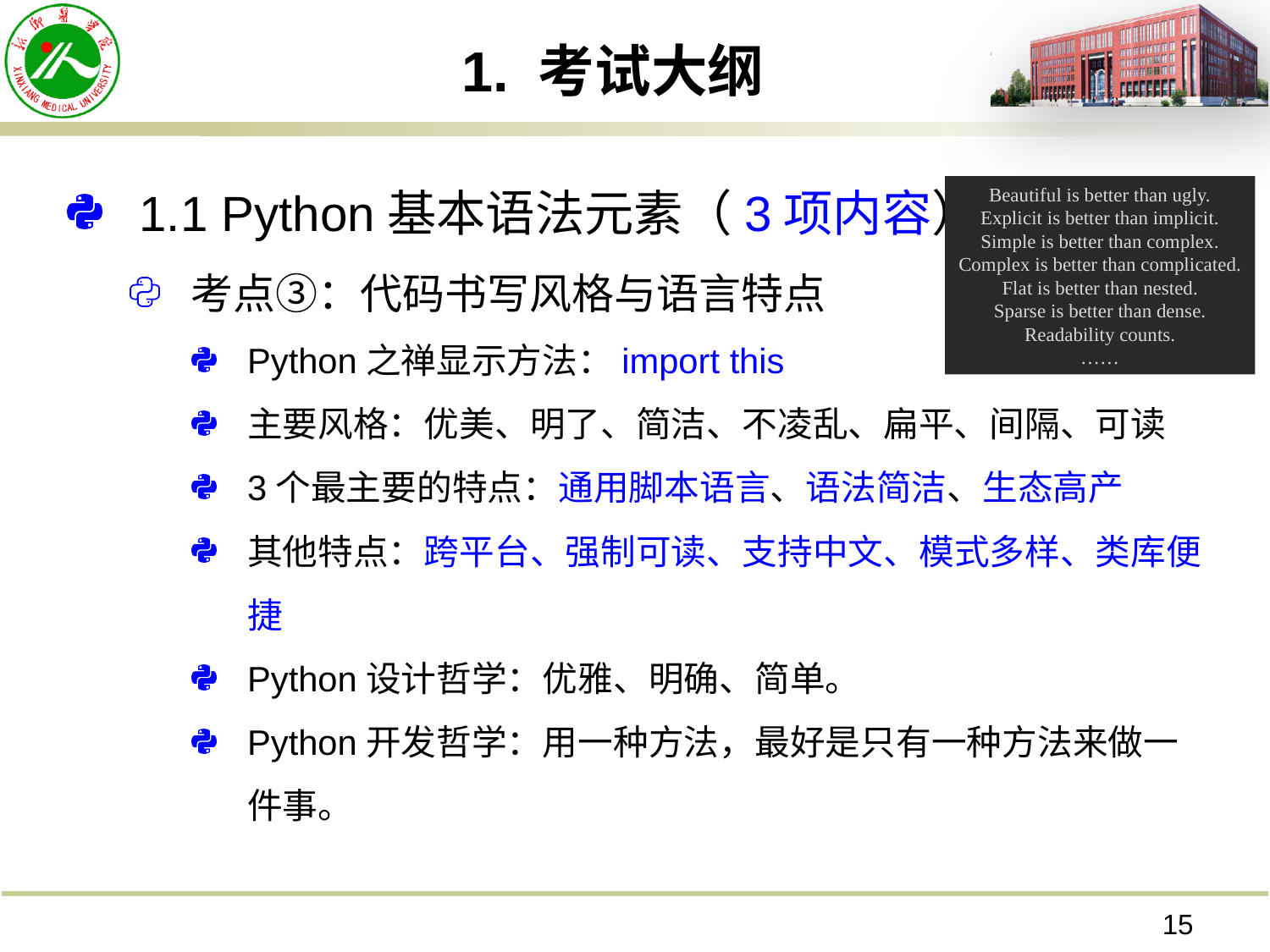

# 1. 考试大纲
1.1 Python基本语法元素（3项内容）
考点③：代码书写风格与语言特点
Python之禅显示方法：import this
主要风格：优美、明了、简洁、不凌乱、扁平、间隔、可读
3个最主要的特点：通用脚本语言、语法简洁、生态高产
其他特点：跨平台、强制可读、支持中文、模式多样、类库便捷
Python设计哲学：优雅、明确、简单。
Python开发哲学：用一种方法，最好是只有一种方法来做一件事。
Beautiful is better than ugly.
Explicit is better than implicit.
Simple is better than complex.
Complex is better than complicated.
Flat is better than nested.
Sparse is better than dense.
Readability counts.
……
15